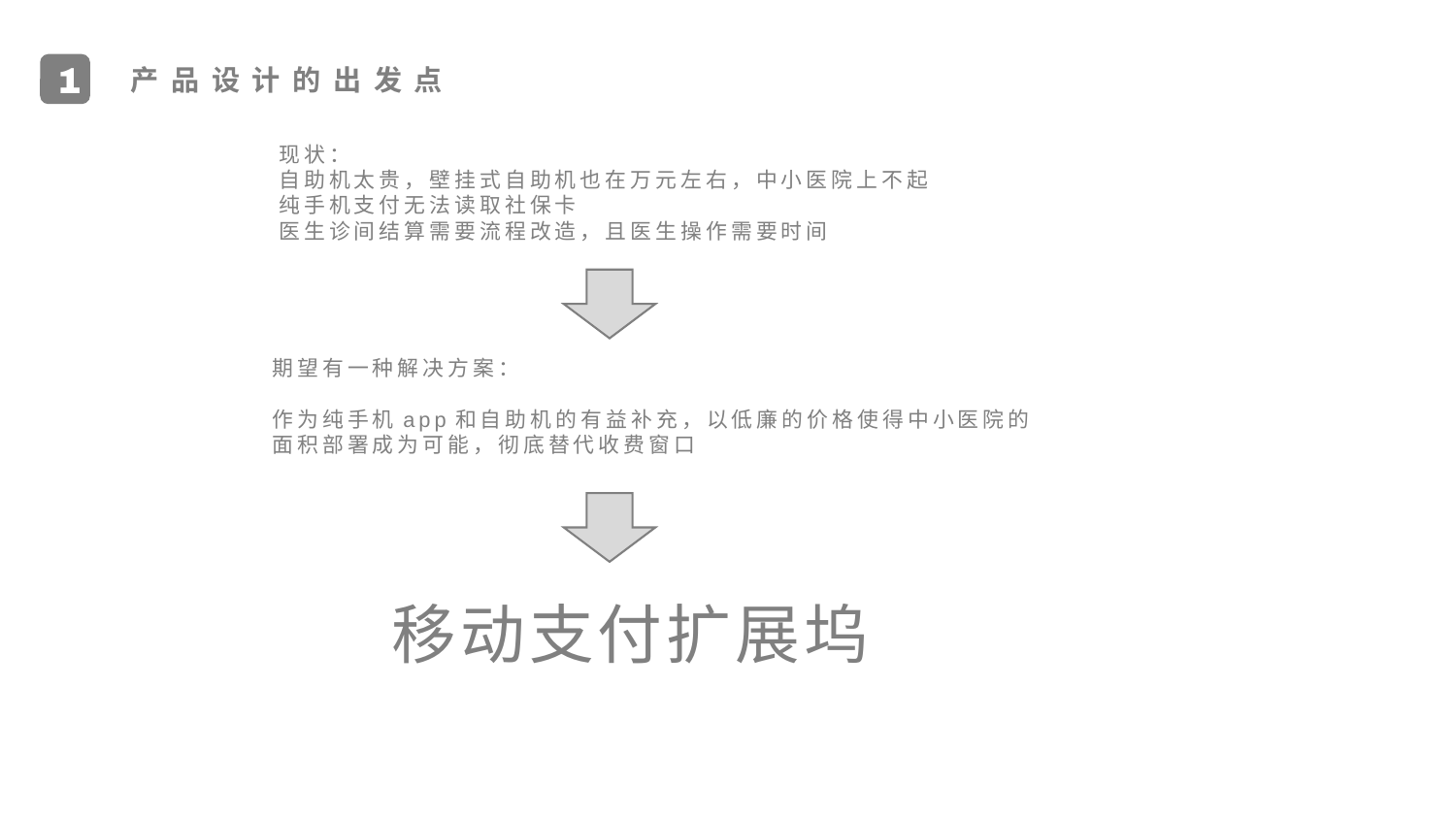

1
产品设计的出发点
现状：
自助机太贵，壁挂式自助机也在万元左右，中小医院上不起
纯手机支付无法读取社保卡
医生诊间结算需要流程改造，且医生操作需要时间

期望有一种解决方案：

作为纯手机app和自助机的有益补充，以低廉的价格使得中小医院的面积部署成为可能，彻底替代收费窗口

移动支付扩展坞